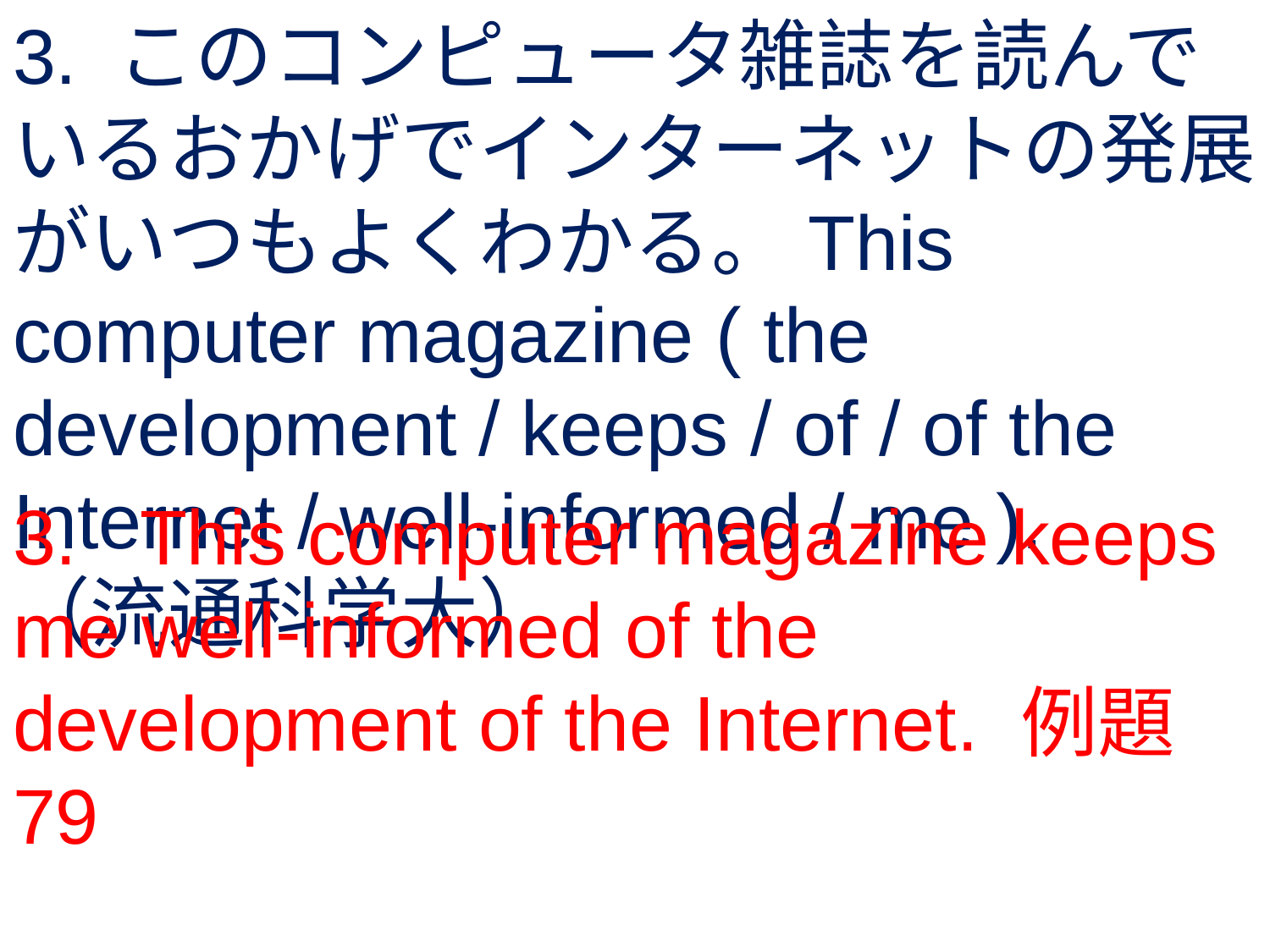

# 3. このコンピュータ雑誌を読んでいるおかげでインターネットの発展がいつもよくわかる。This computer magazine ( the development / keeps / of / of the Internet / well-informed / me ).	（流通科学大）
3.	This computer magazine keeps me well-informed of the development of the Internet. 例題79